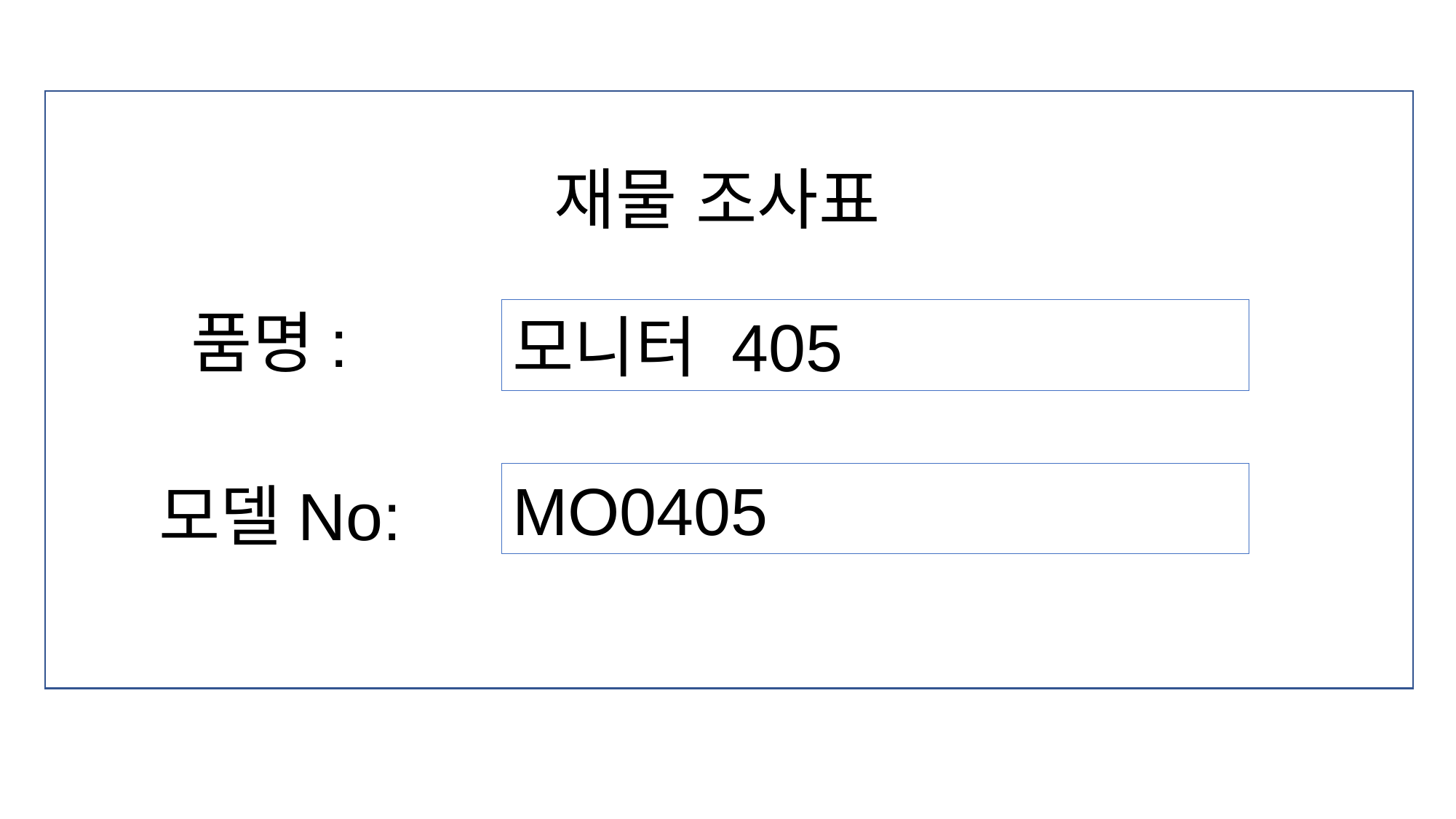

재물 조사표
품명:
모니터 405
MO0405
모델No: